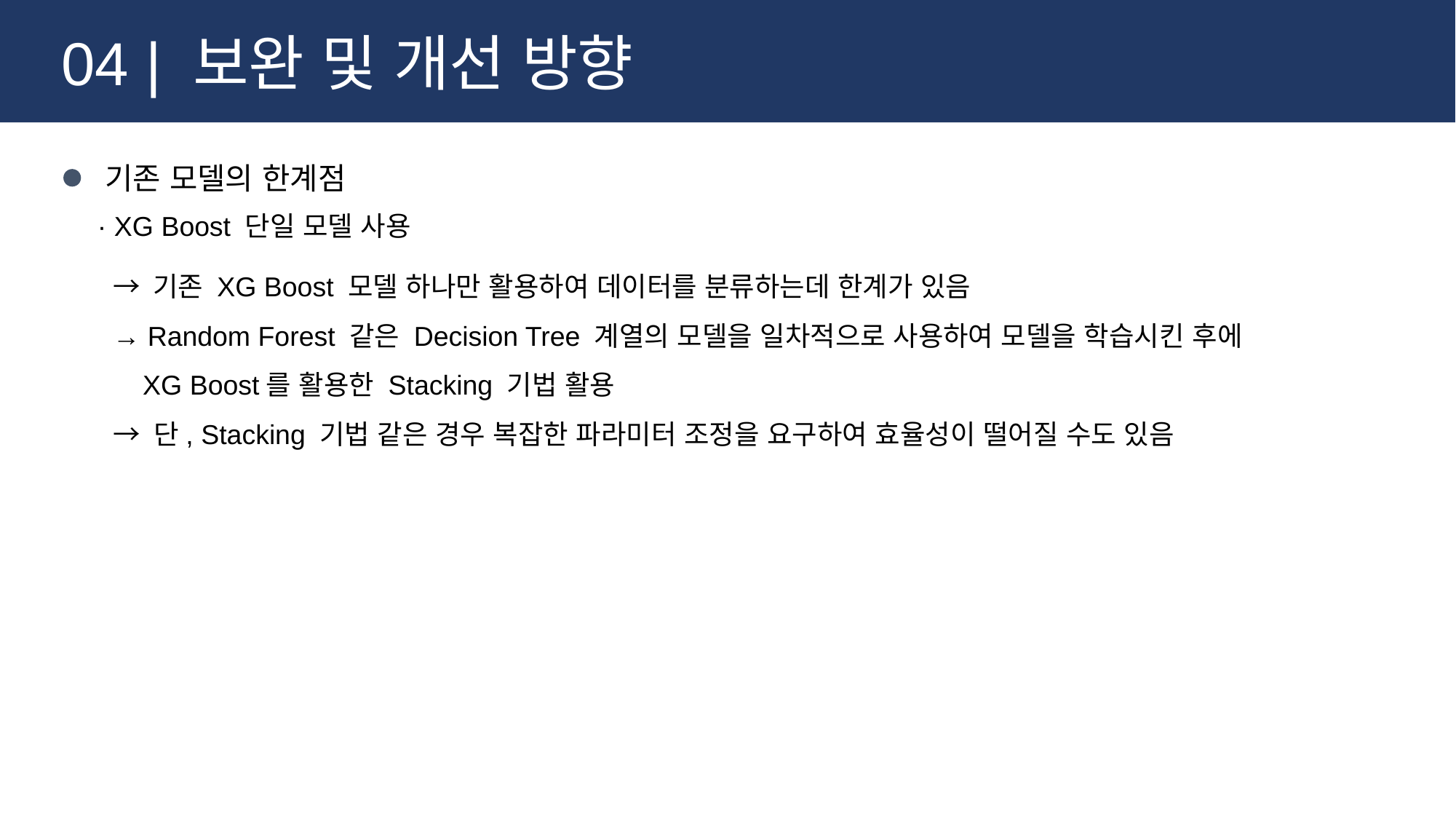

04 | 보완 및 개선 방향
 기존 모델의 한계점

 · XG Boost 단일 모델 사용
→ 기존 XG Boost 모델 하나만 활용하여 데이터를 분류하는데 한계가 있음
→ Random Forest 같은 Decision Tree 계열의 모델을 일차적으로 사용하여 모델을 학습시킨 후에 XG Boost를 활용한 Stacking 기법 활용
→ 단, Stacking 기법 같은 경우 복잡한 파라미터 조정을 요구하여 효율성이 떨어질 수도 있음

18